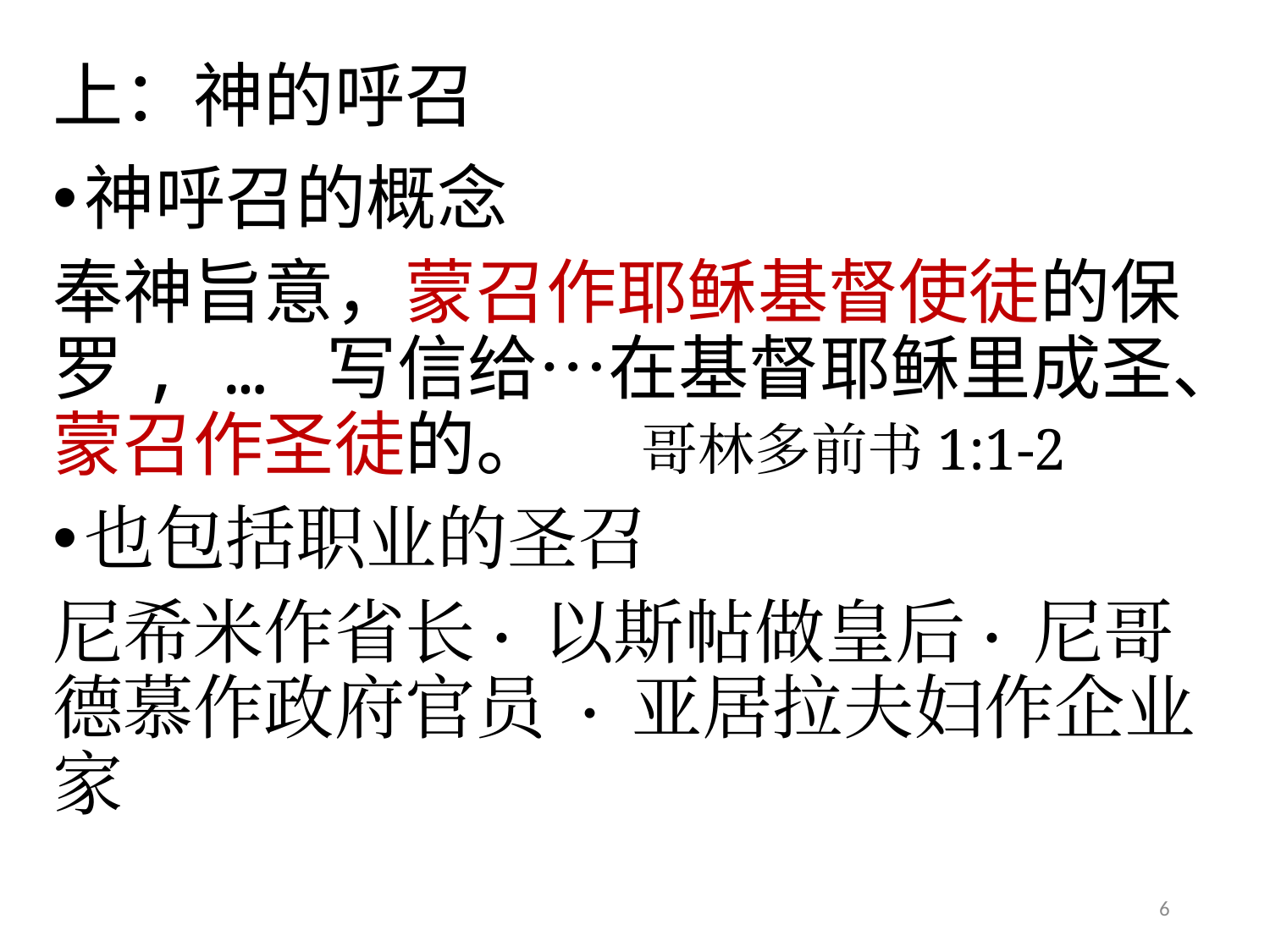

# 上：神的呼召
神呼召的概念
奉神旨意，蒙召作耶稣基督使徒的保罗, … 写信给…在基督耶稣里成圣、蒙召作圣徒的。      哥林多前书1:1-2
也包括职业的圣召
尼希米作省长· 以斯帖做皇后· 尼哥德慕作政府官员 · 亚居拉夫妇作企业家
6